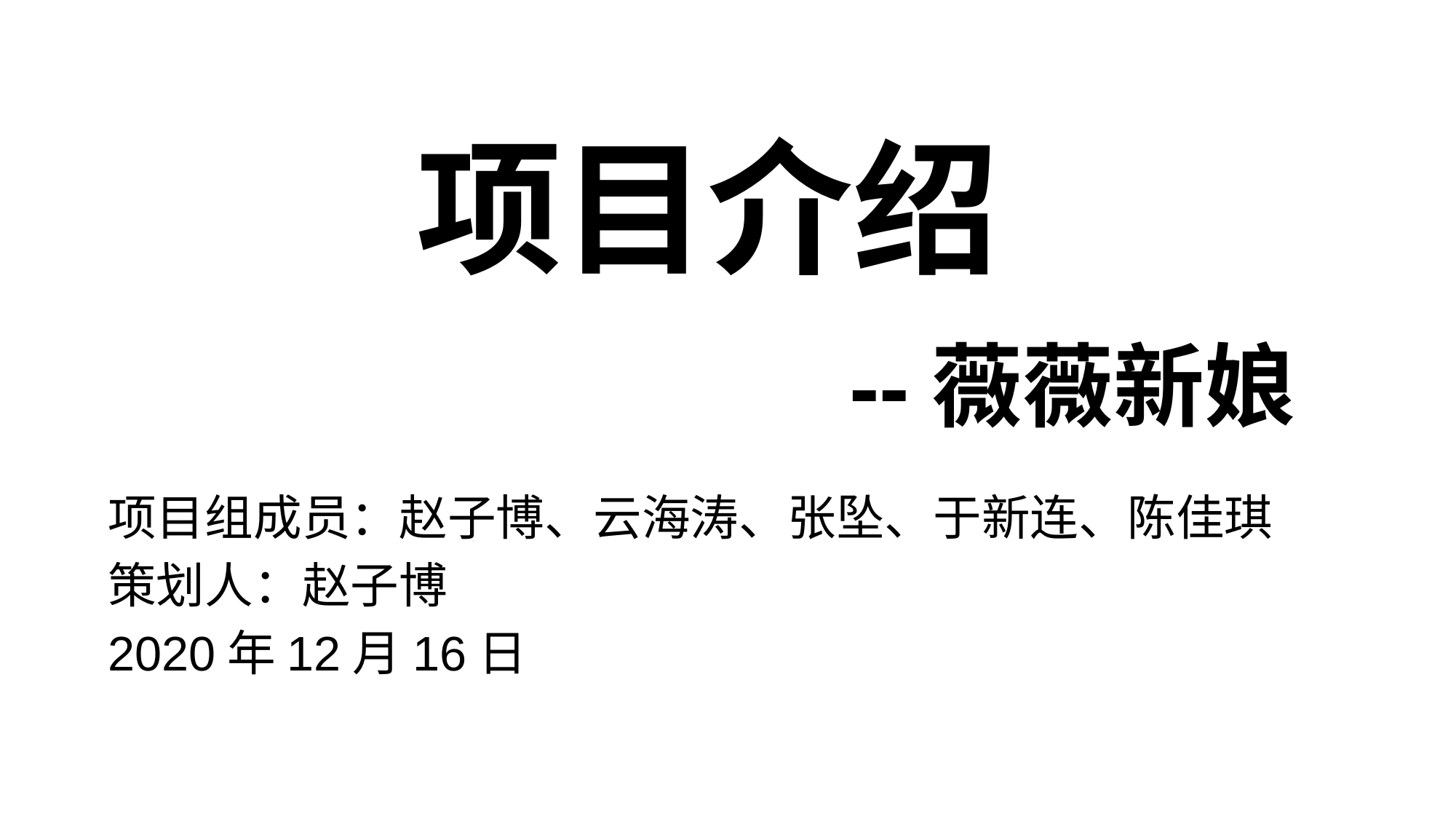

# 项目介绍 --薇薇新娘
项目组成员：赵子博、云海涛、张坠、于新连、陈佳琪
策划人：赵子博
2020年12月16日